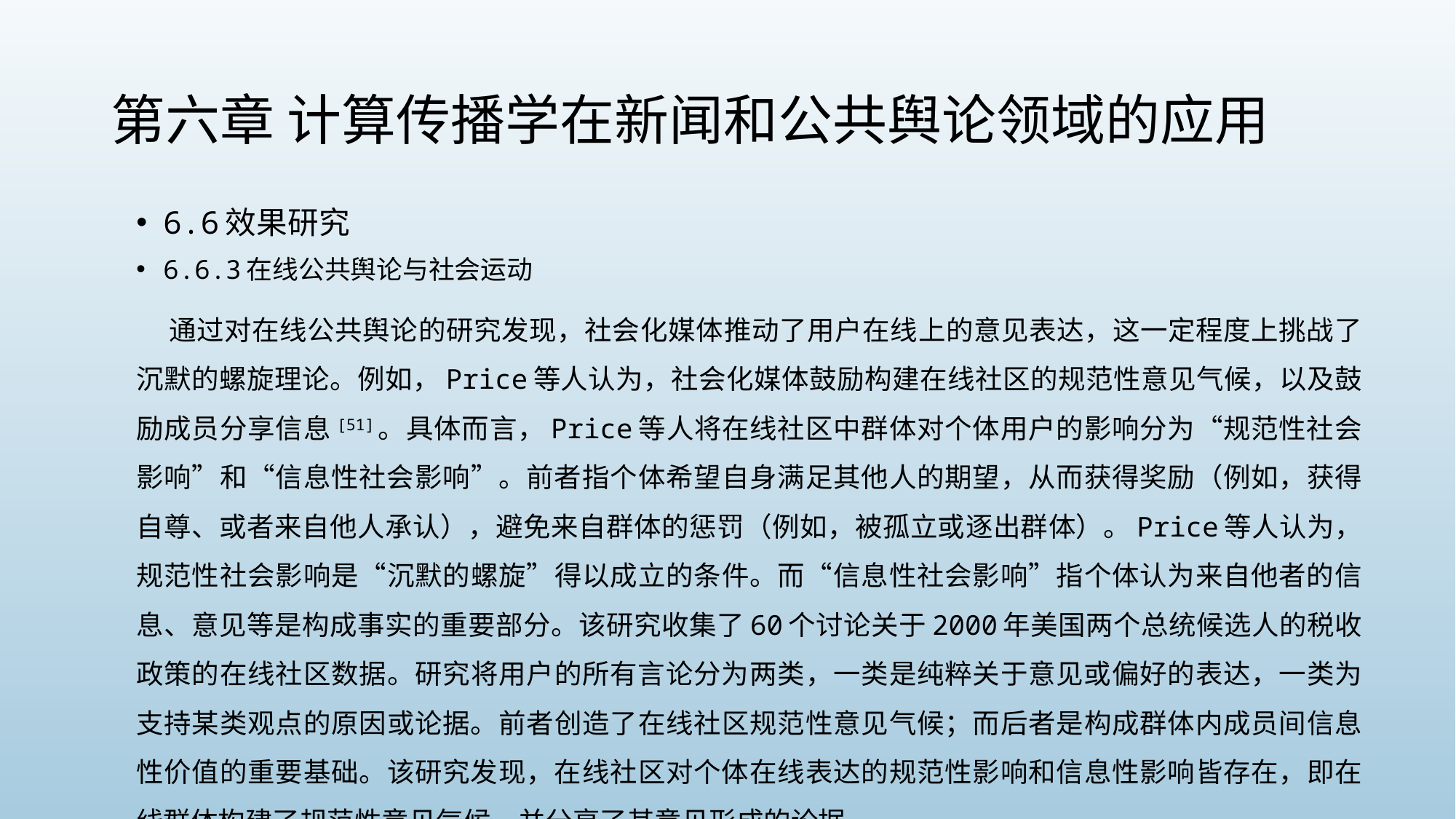

# 第六章 计算传播学在新闻和公共舆论领域的应用
6.6效果研究
6.6.3在线公共舆论与社会运动
    通过对在线公共舆论的研究发现，社会化媒体推动了用户在线上的意见表达，这一定程度上挑战了沉默的螺旋理论。例如，Price等人认为，社会化媒体鼓励构建在线社区的规范性意见气候，以及鼓励成员分享信息[51]。具体而言，Price等人将在线社区中群体对个体用户的影响分为“规范性社会影响”和“信息性社会影响”。前者指个体希望自身满足其他人的期望，从而获得奖励（例如，获得自尊、或者来自他人承认），避免来自群体的惩罚（例如，被孤立或逐出群体）。Price等人认为，规范性社会影响是“沉默的螺旋”得以成立的条件。而“信息性社会影响”指个体认为来自他者的信息、意见等是构成事实的重要部分。该研究收集了60个讨论关于2000年美国两个总统候选人的税收政策的在线社区数据。研究将用户的所有言论分为两类，一类是纯粹关于意见或偏好的表达，一类为支持某类观点的原因或论据。前者创造了在线社区规范性意见气候；而后者是构成群体内成员间信息性价值的重要基础。该研究发现，在线社区对个体在线表达的规范性影响和信息性影响皆存在，即在线群体构建了规范性意见气候，并分享了其意见形成的论据。